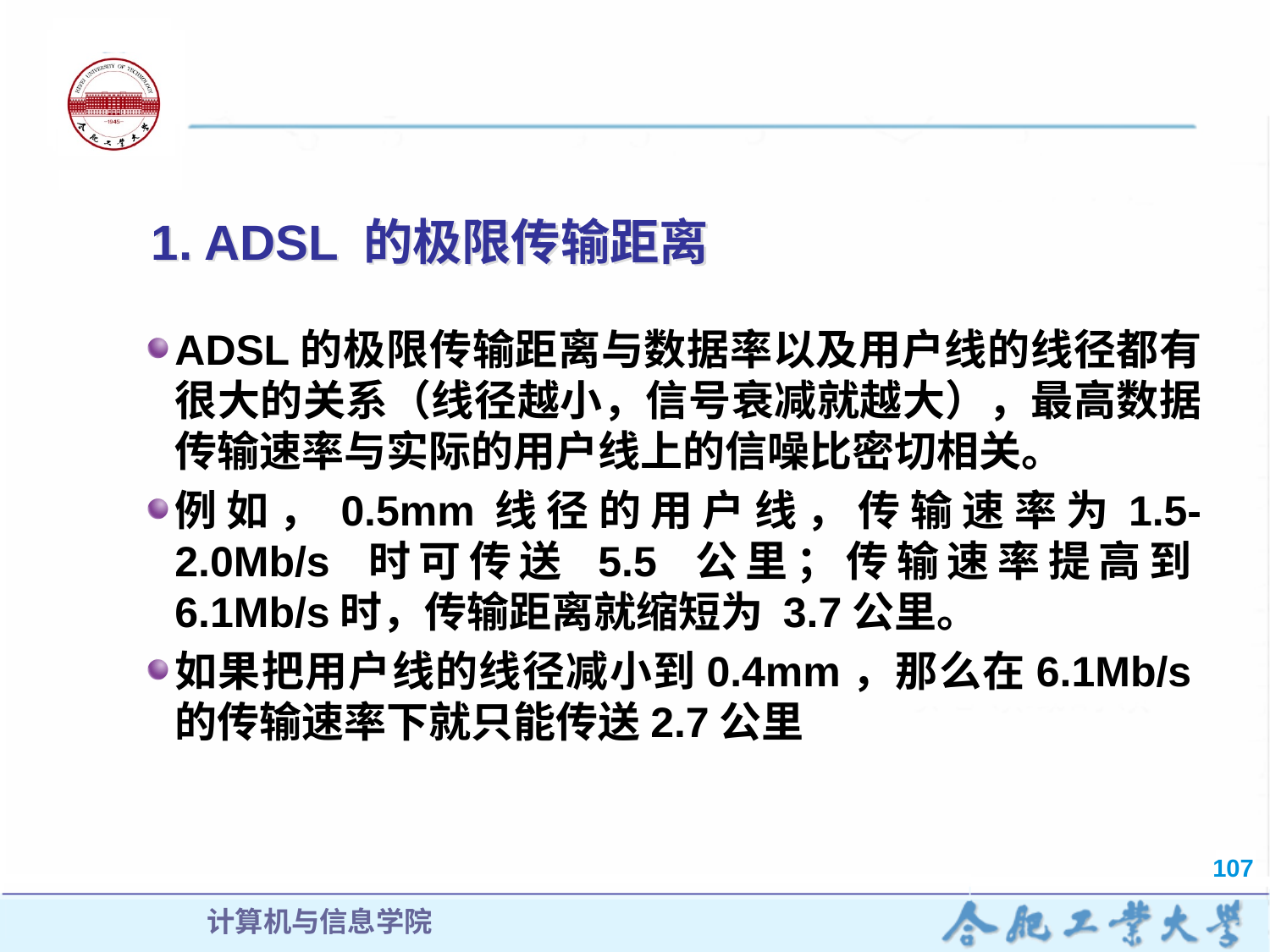

# 1. ADSL 的极限传输距离
ADSL的极限传输距离与数据率以及用户线的线径都有很大的关系（线径越小，信号衰减就越大），最高数据传输速率与实际的用户线上的信噪比密切相关。
例如，0.5mm线径的用户线，传输速率为1.5-2.0Mb/s 时可传送 5.5 公里；传输速率提高到6.1Mb/s时，传输距离就缩短为 3.7公里。
如果把用户线的线径减小到0.4mm，那么在6.1Mb/s的传输速率下就只能传送2.7公里